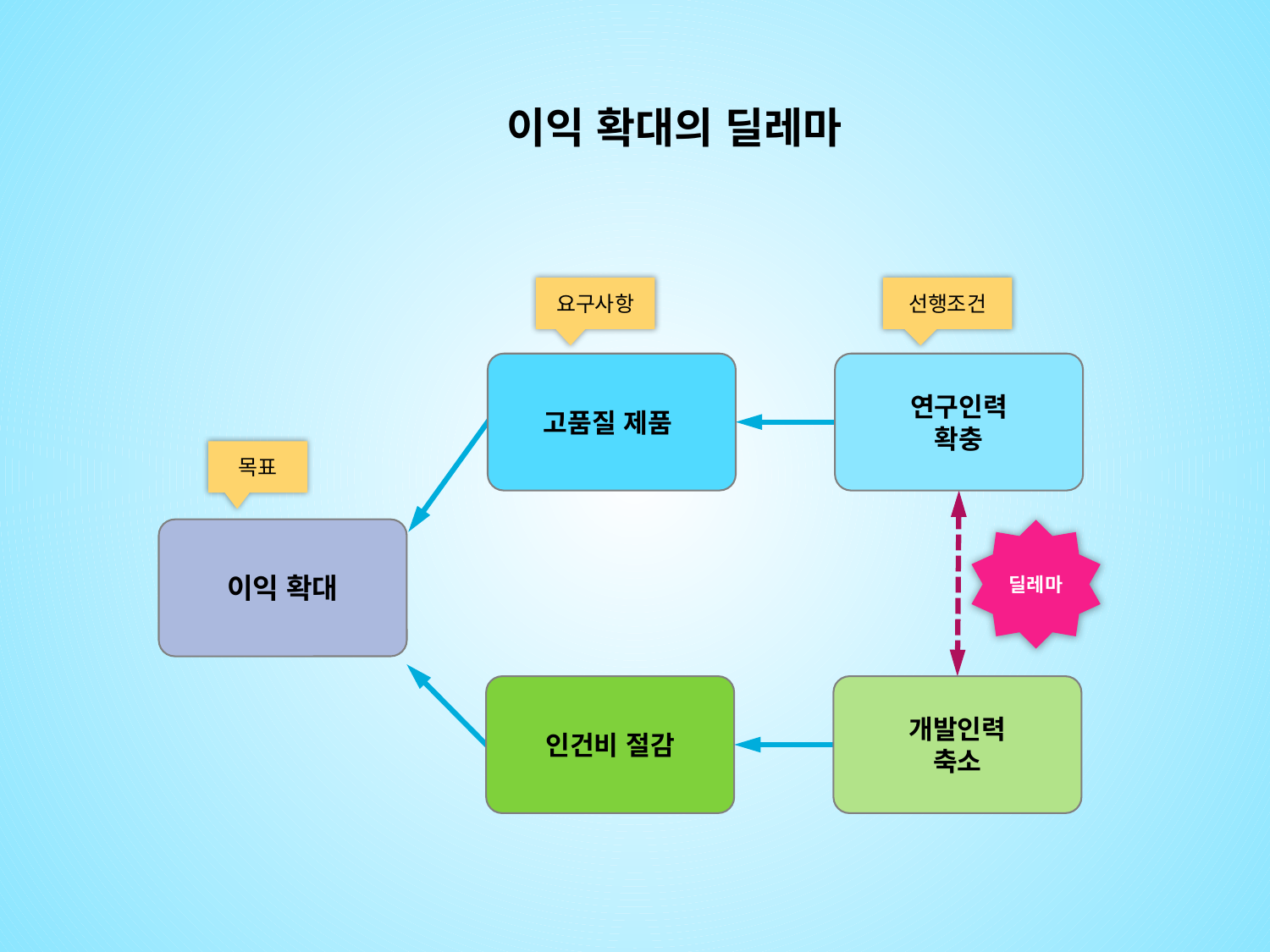

이익 확대의 딜레마
요구사항
선행조건
고품질 제품
연구인력
확충
목표
이익 확대
딜레마
인건비 절감
개발인력
축소